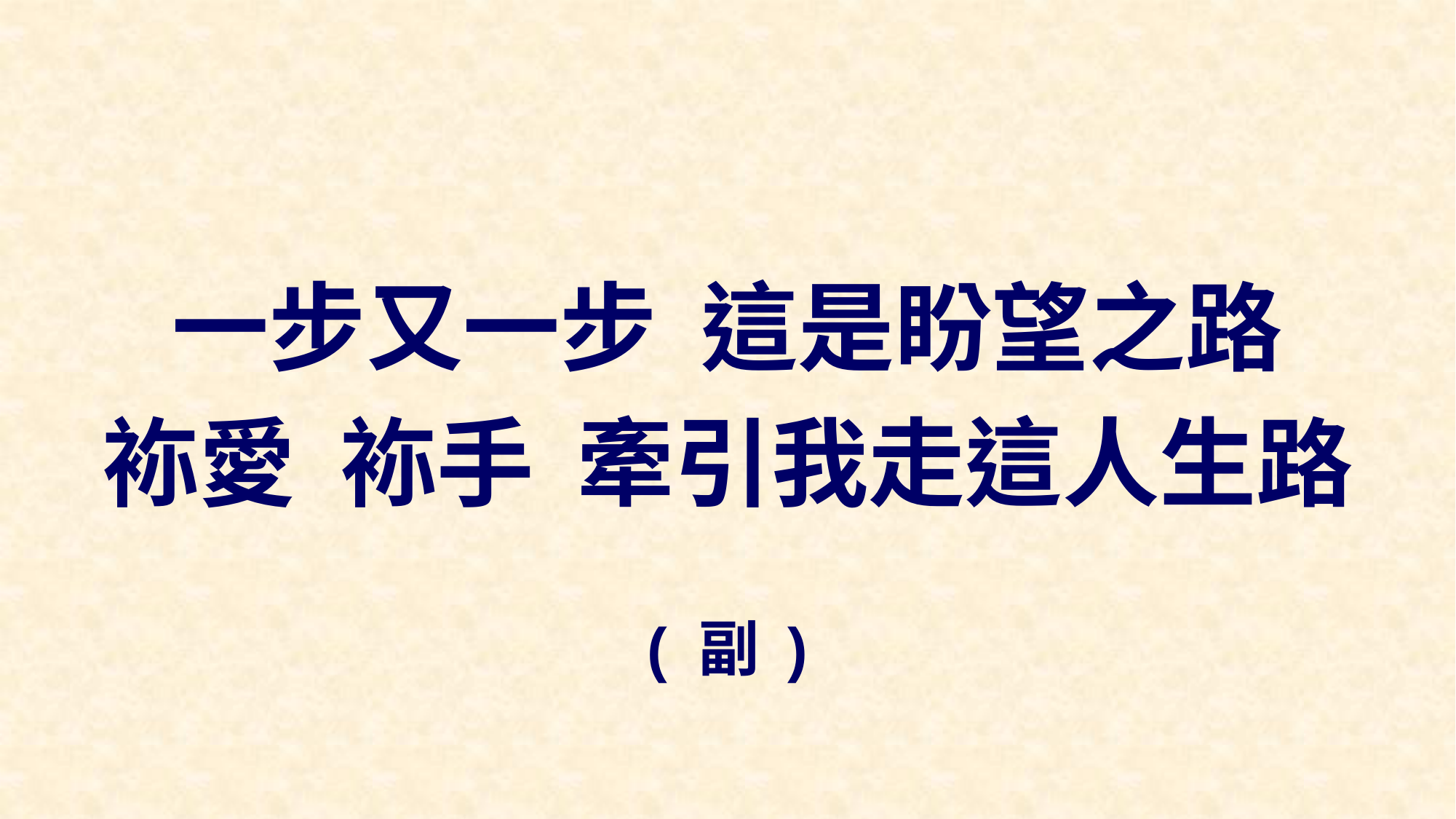

一步又一步  這是盼望之路
袮愛  袮手  牽引我走這人生路
( 副 )